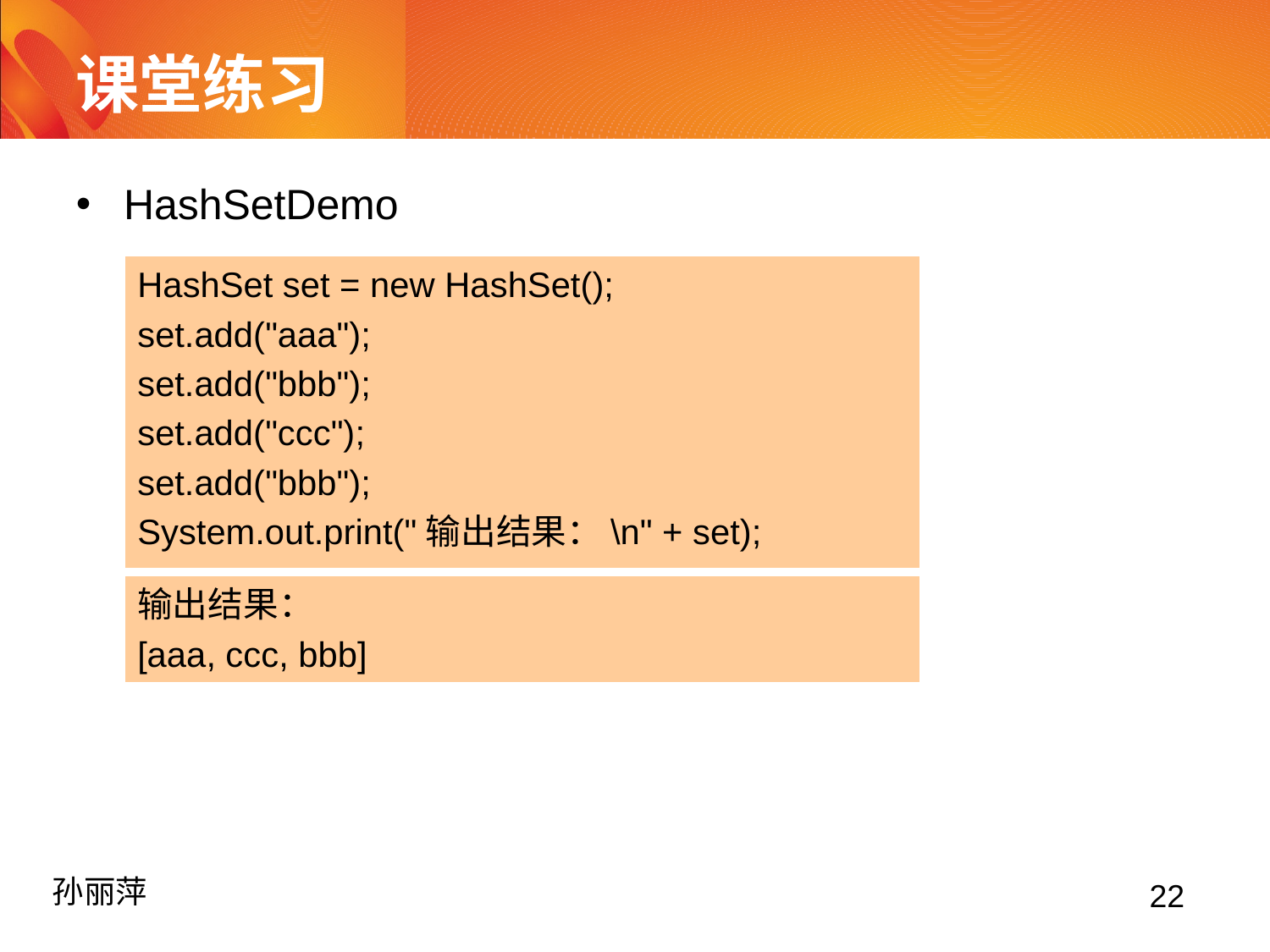

# 课堂练习
HashSetDemo
HashSet set = new HashSet();
set.add("aaa");
set.add("bbb");
set.add("ccc");
set.add("bbb");
System.out.print("输出结果：\n" + set);
输出结果：
[aaa, ccc, bbb]